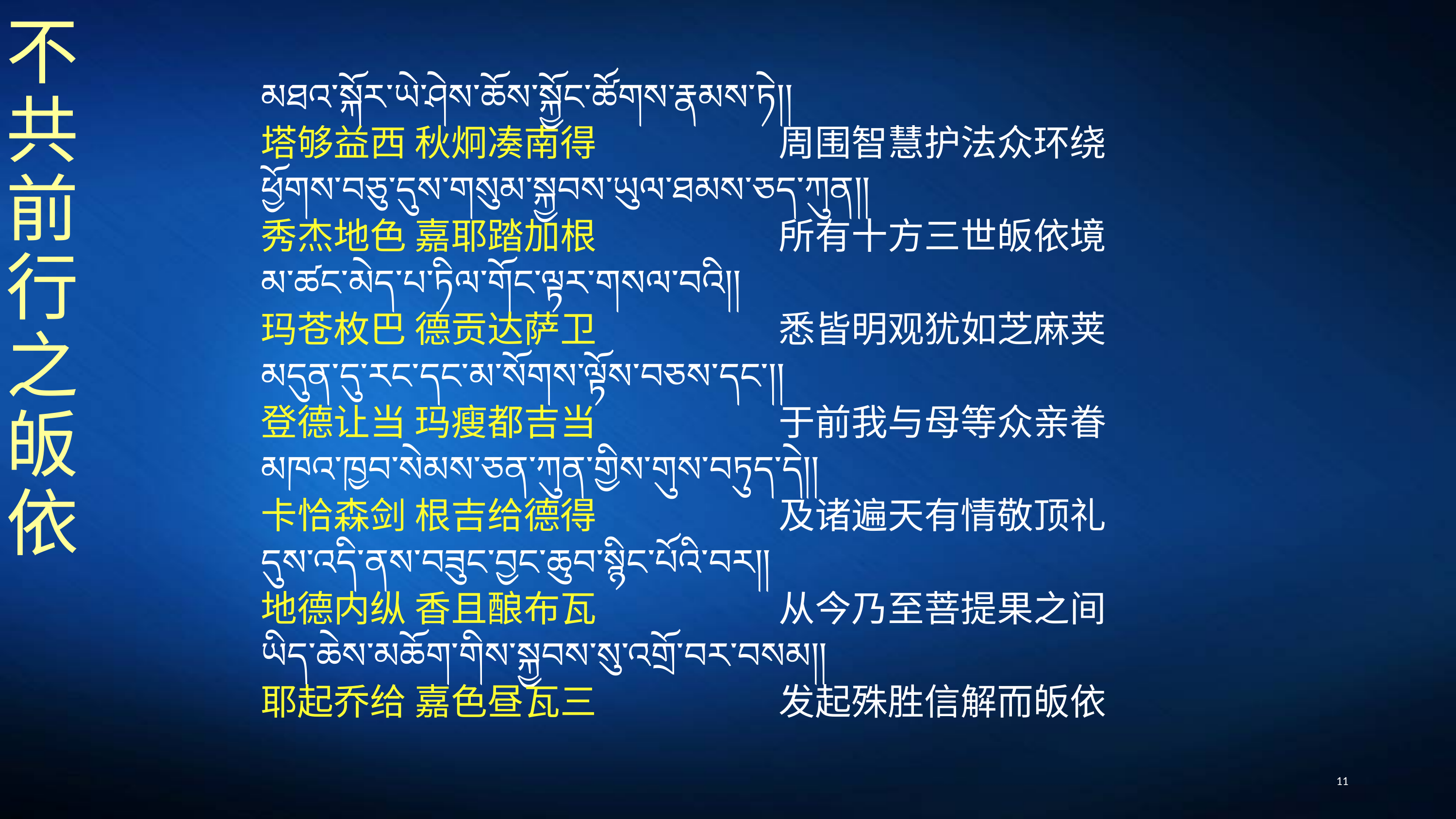

# 不共前行之 皈依

མཐའ་སྐོར་ཡེ་ཤེས་ཆོས་སྐྱོང་ཚོགས་རྣམས་ཏེ།།
塔够益西 秋炯凑南得　　　　　周围智慧护法众环绕
ཕྱོགས་བཅུ་དུས་གསུམ་སྐྱབས་ཡུལ་ཐམས་ཅད་ཀུན།།
秀杰地色 嘉耶踏加根　　　　　所有十方三世皈依境
མ་ཚང་མེད་པ་ཏིལ་གོང་ལྟར་གསལ་བའི།།
玛苍枚巴 德贡达萨卫　　　　　悉皆明观犹如芝麻荚
མདུན་དུ་རང་དང་མ་སོགས་ལྟོས་བཅས་དང༌།།
登德让当 玛瘦都吉当　　　　　于前我与母等众亲眷
མཁའ་ཁྱབ་སེམས་ཅན་ཀུན་གྱིས་གུས་བཏུད་དེ།།
卡恰森剑 根吉给德得　　　　　及诸遍天有情敬顶礼
དུས་འདི་ནས་བཟུང་བྱང་ཆུབ་སྙིང་པོའི་བར།།
地德内纵 香且酿布瓦　　　　　从今乃至菩提果之间
ཡིད་ཆེས་མཆོག་གིས་སྐྱབས་སུ་འགྲོ་བར་བསམ།།
耶起乔给 嘉色昼瓦三　　　　　发起殊胜信解而皈依
11